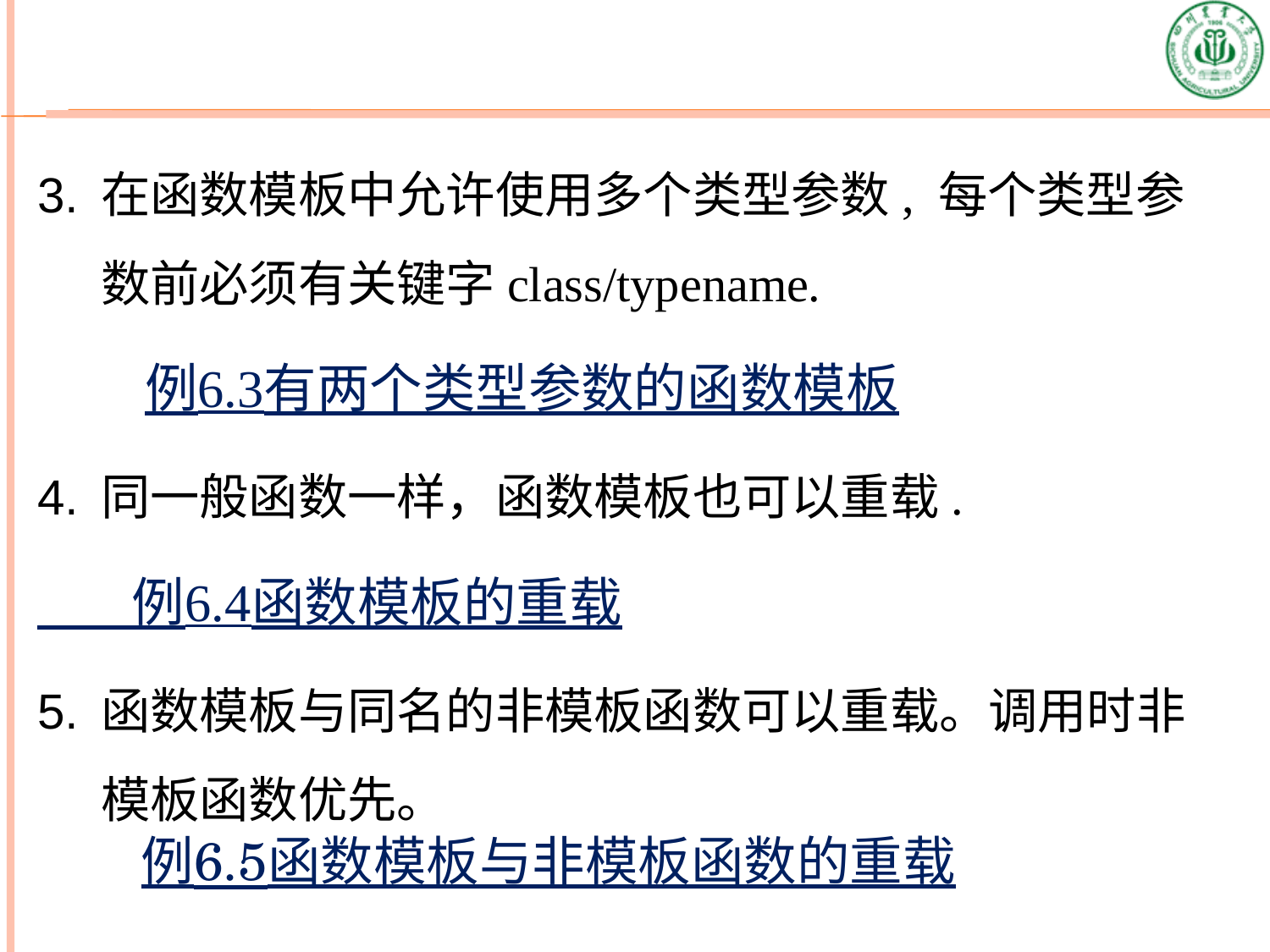

在函数模板中允许使用多个类型参数, 每个类型参数前必须有关键字class/typename.
        例6.3有两个类型参数的函数模板
同一般函数一样，函数模板也可以重载.
        例6.4函数模板的重载
函数模板与同名的非模板函数可以重载。调用时非模板函数优先。
      例6.5函数模板与非模板函数的重载